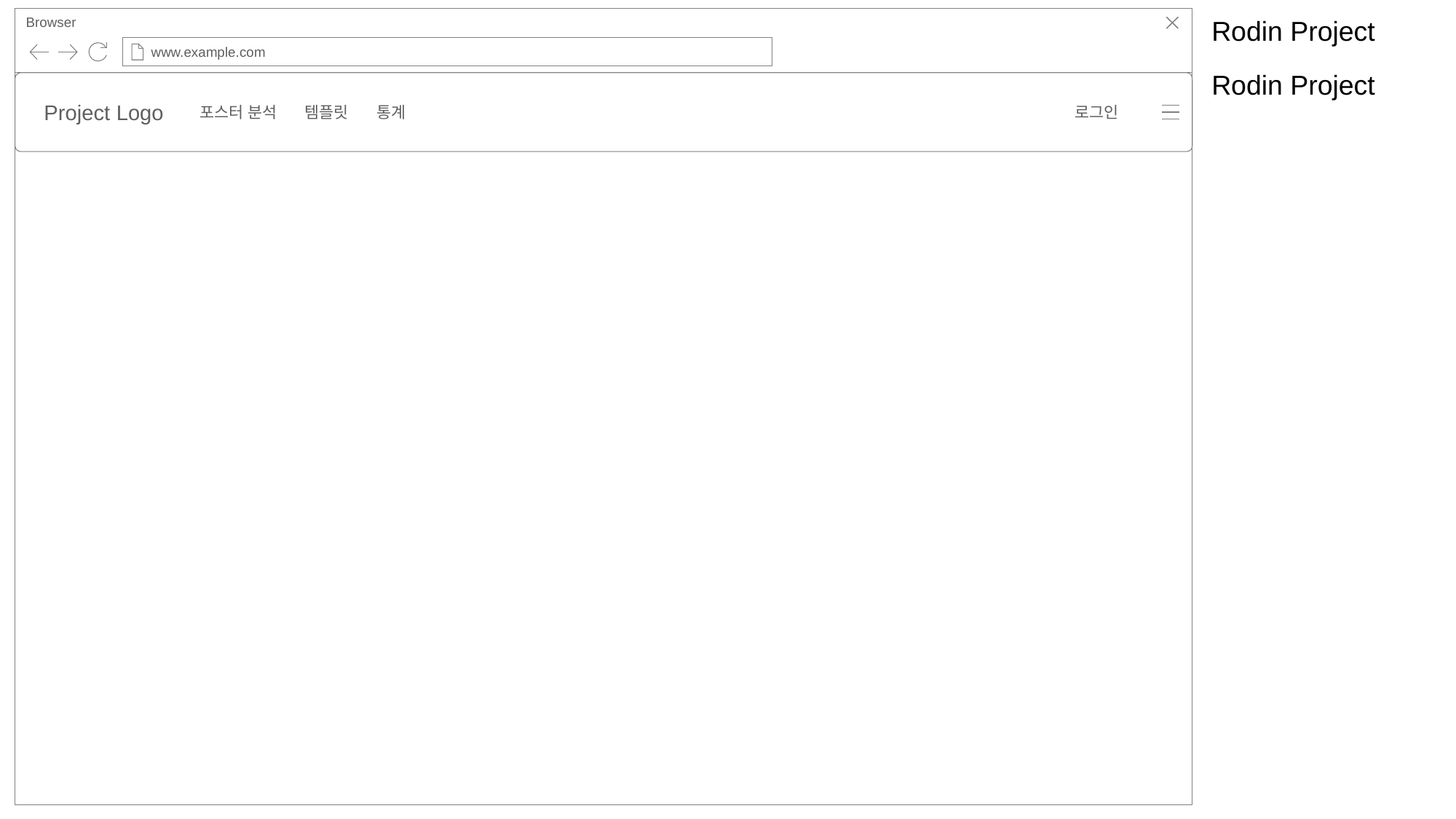

Browser
Rodin Project

www.example.com

Rodin Project

  Project Logo
포스터 분석
템플릿
통계
로그인